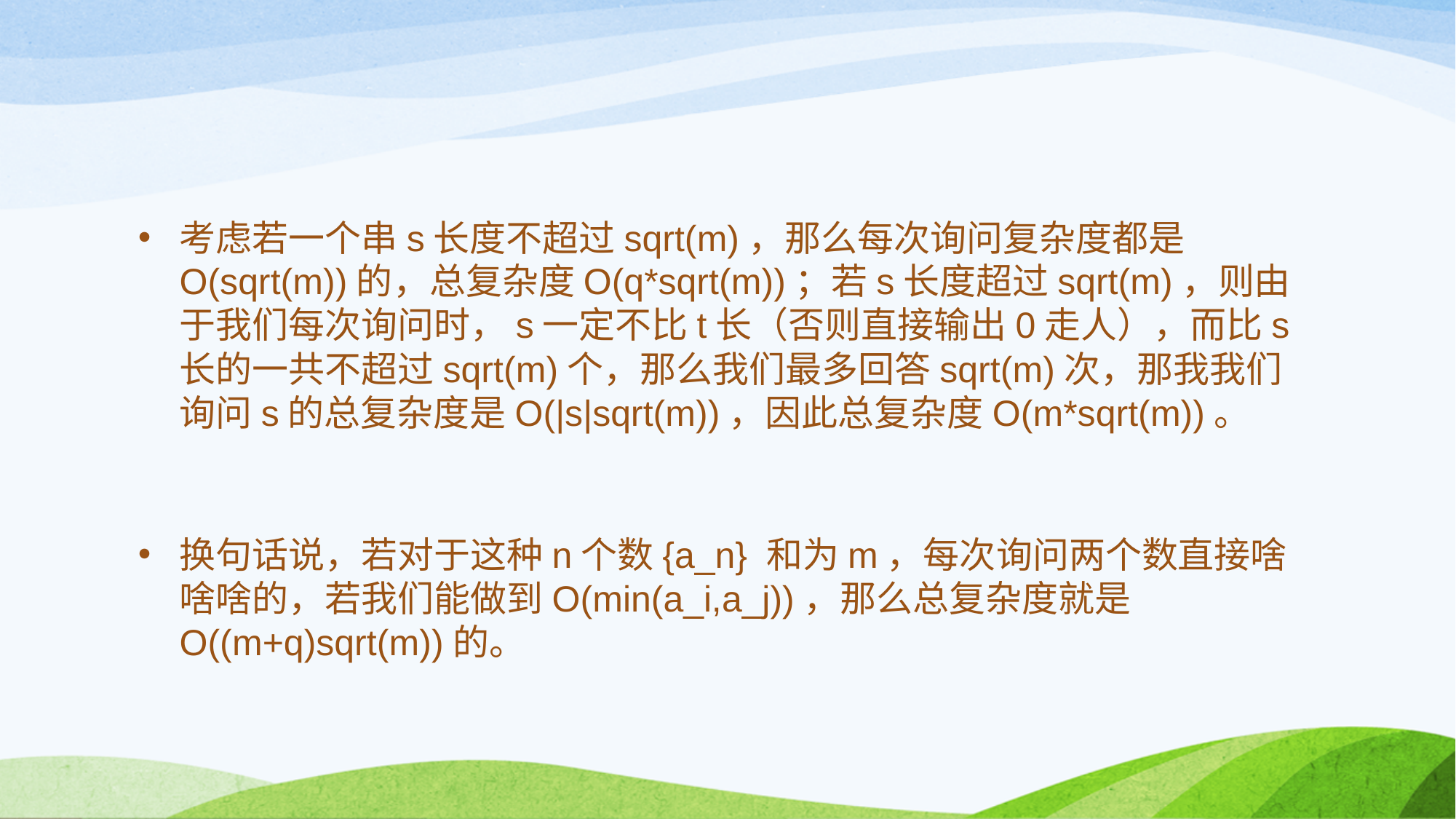

#
考虑若一个串s长度不超过sqrt(m)，那么每次询问复杂度都是O(sqrt(m))的，总复杂度O(q*sqrt(m))；若s长度超过sqrt(m)，则由于我们每次询问时，s一定不比t长（否则直接输出0走人），而比s长的一共不超过sqrt(m)个，那么我们最多回答sqrt(m)次，那我我们询问s的总复杂度是O(|s|sqrt(m))，因此总复杂度O(m*sqrt(m))。

换句话说，若对于这种n个数{a_n} 和为m，每次询问两个数直接啥啥啥的，若我们能做到O(min(a_i,a_j))，那么总复杂度就是O((m+q)sqrt(m))的。